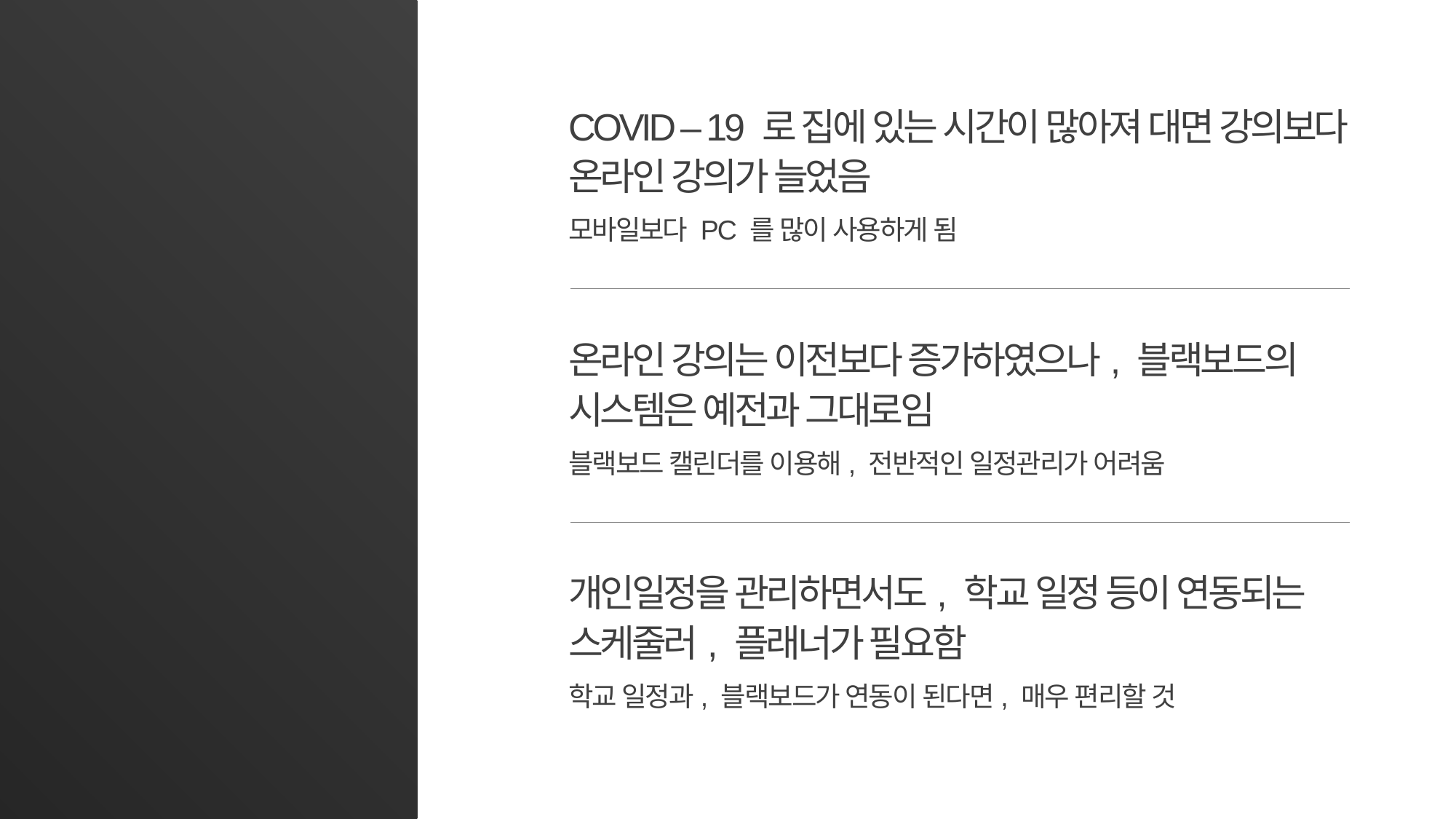

선정 이유
COVID – 19 로 집에 있는 시간이 많아져 대면 강의보다
온라인 강의가 늘었음
모바일보다 PC 를 많이 사용하게 됨
온라인 강의는 이전보다 증가하였으나, 블랙보드의
시스템은 예전과 그대로임
블랙보드 캘린더를 이용해, 전반적인 일정관리가 어려움
세종대 일정 연동 스케줄러
개인일정을 관리하면서도, 학교 일정 등이 연동되는
스케줄러, 플래너가 필요함
학교 일정과, 블랙보드가 연동이 된다면, 매우 편리할 것